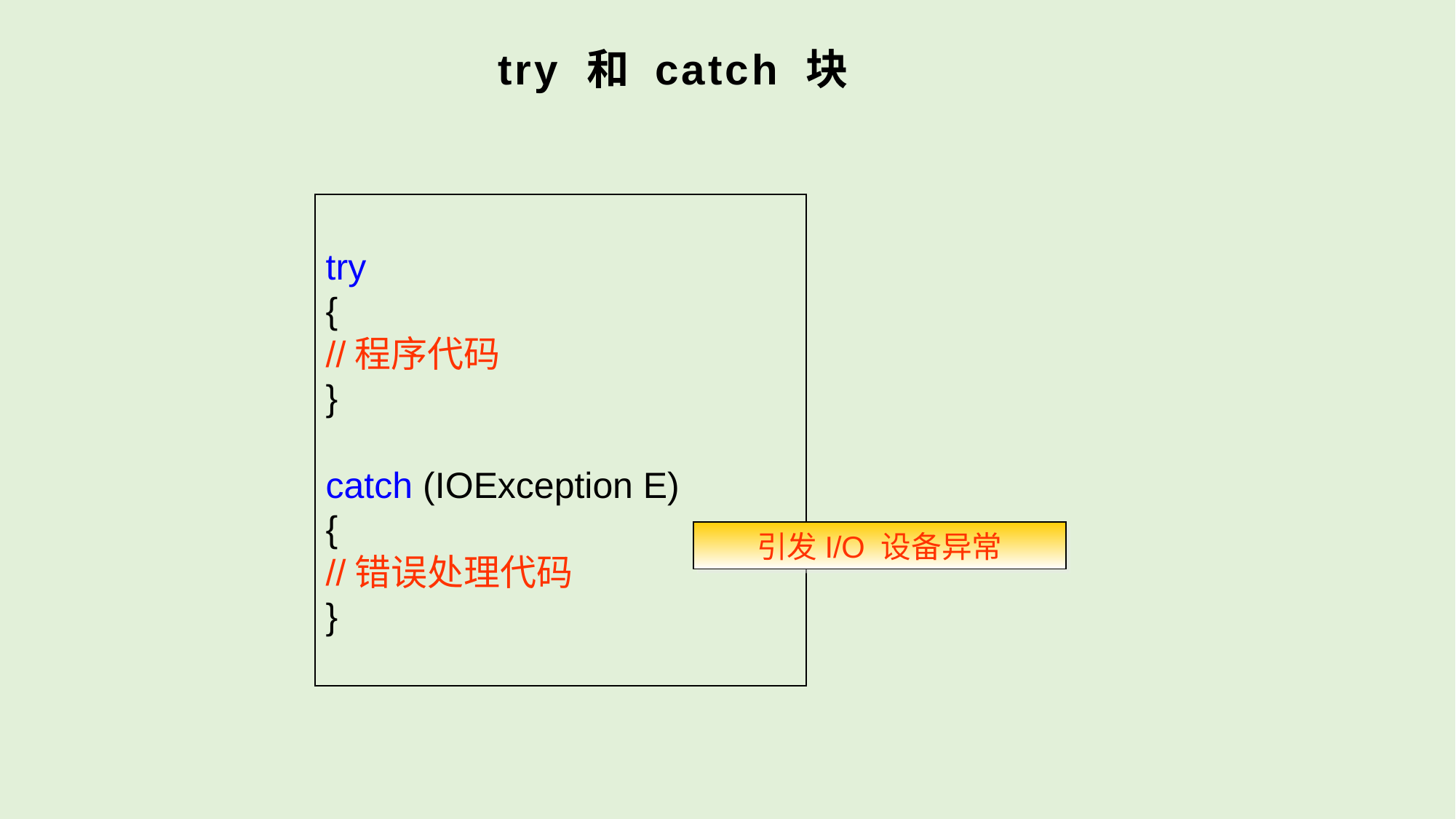

# try 和 catch 块

try
{
//程序代码
}

catch (IOException E)
{
//错误处理代码
}

引发I/O 设备异常